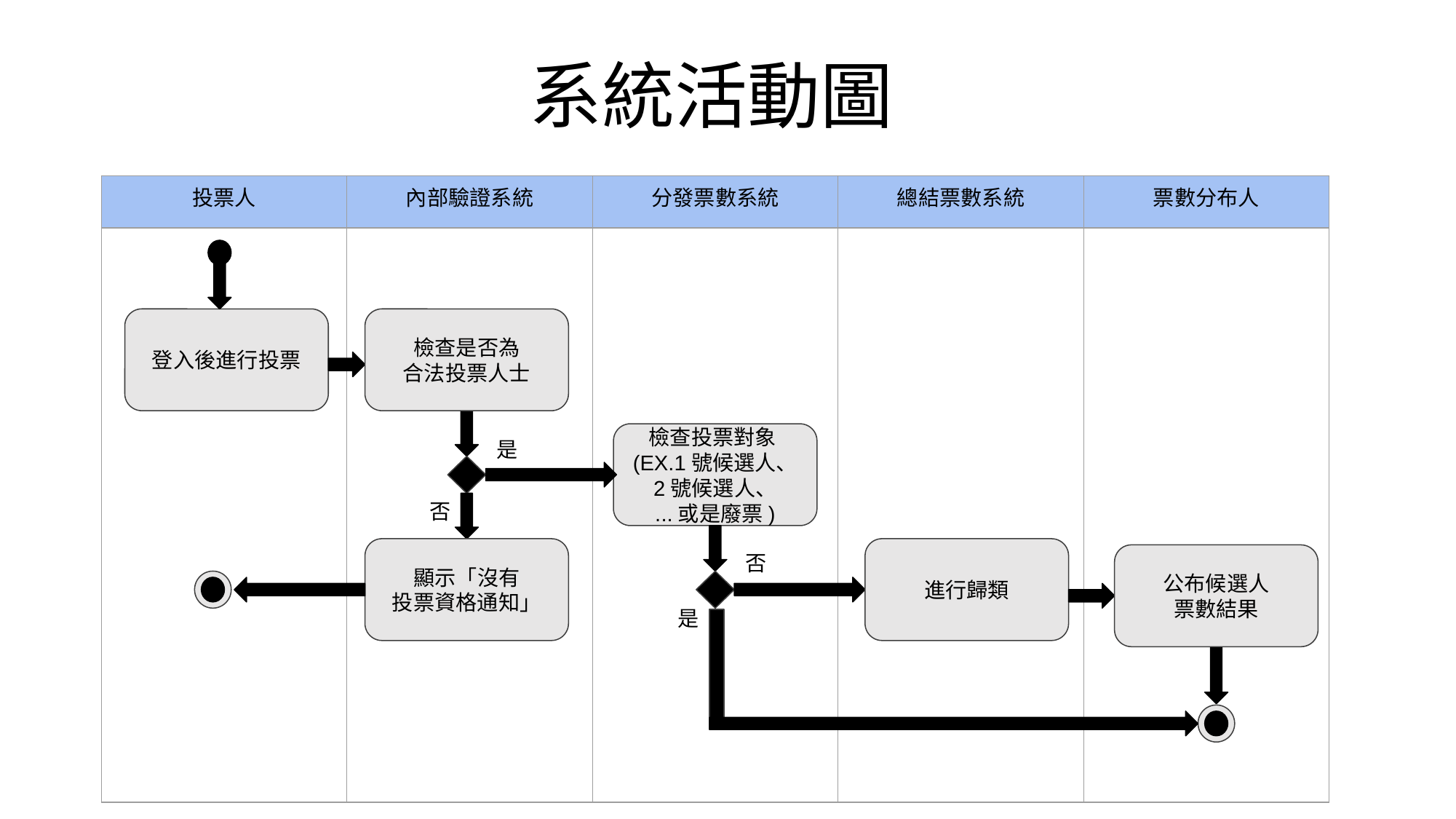

系統活動圖
| 投票人 | 內部驗證系統 | 分發票數系統 | 總結票數系統 | 票數分布人 |
| --- | --- | --- | --- | --- |
|  |  |  |  |  |

登入後進行投票
檢查是否為
合法投票人士

檢查投票對象(EX.1號候選人、
2號候選人、
...或是廢票)
是

否

顯示「沒有
投票資格通知」
否
進行歸類
公布候選人
票數結果

是